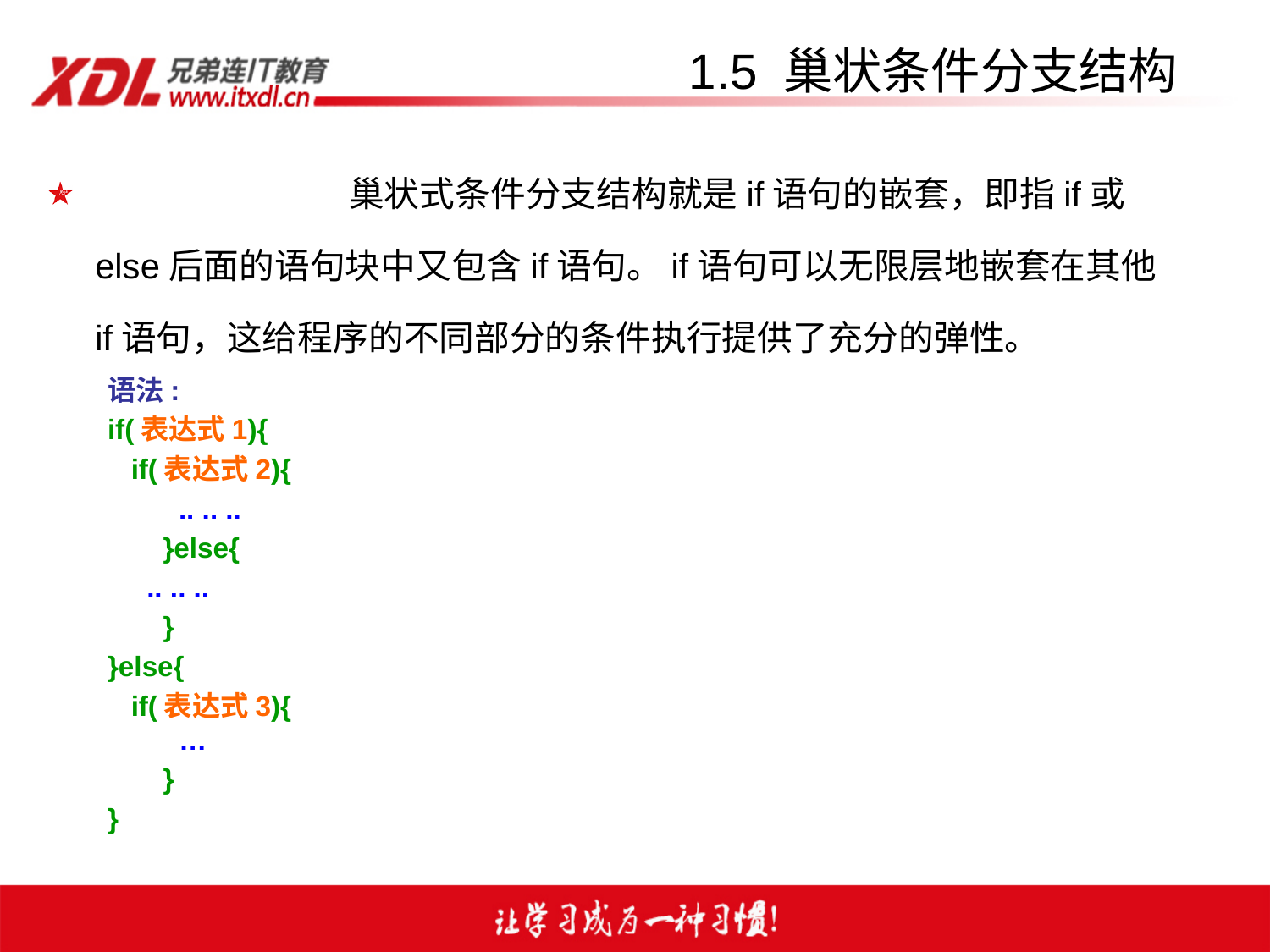

# 1.5 巢状条件分支结构
		巢状式条件分支结构就是if语句的嵌套，即指if或else后面的语句块中又包含if语句。if语句可以无限层地嵌套在其他if语句，这给程序的不同部分的条件执行提供了充分的弹性。
语法:
if(表达式1){
   if(表达式2){
	   .. .. ..
	 }else{
     .. .. ..
	 }
}else{
   if(表达式3){
   …
	 }
}